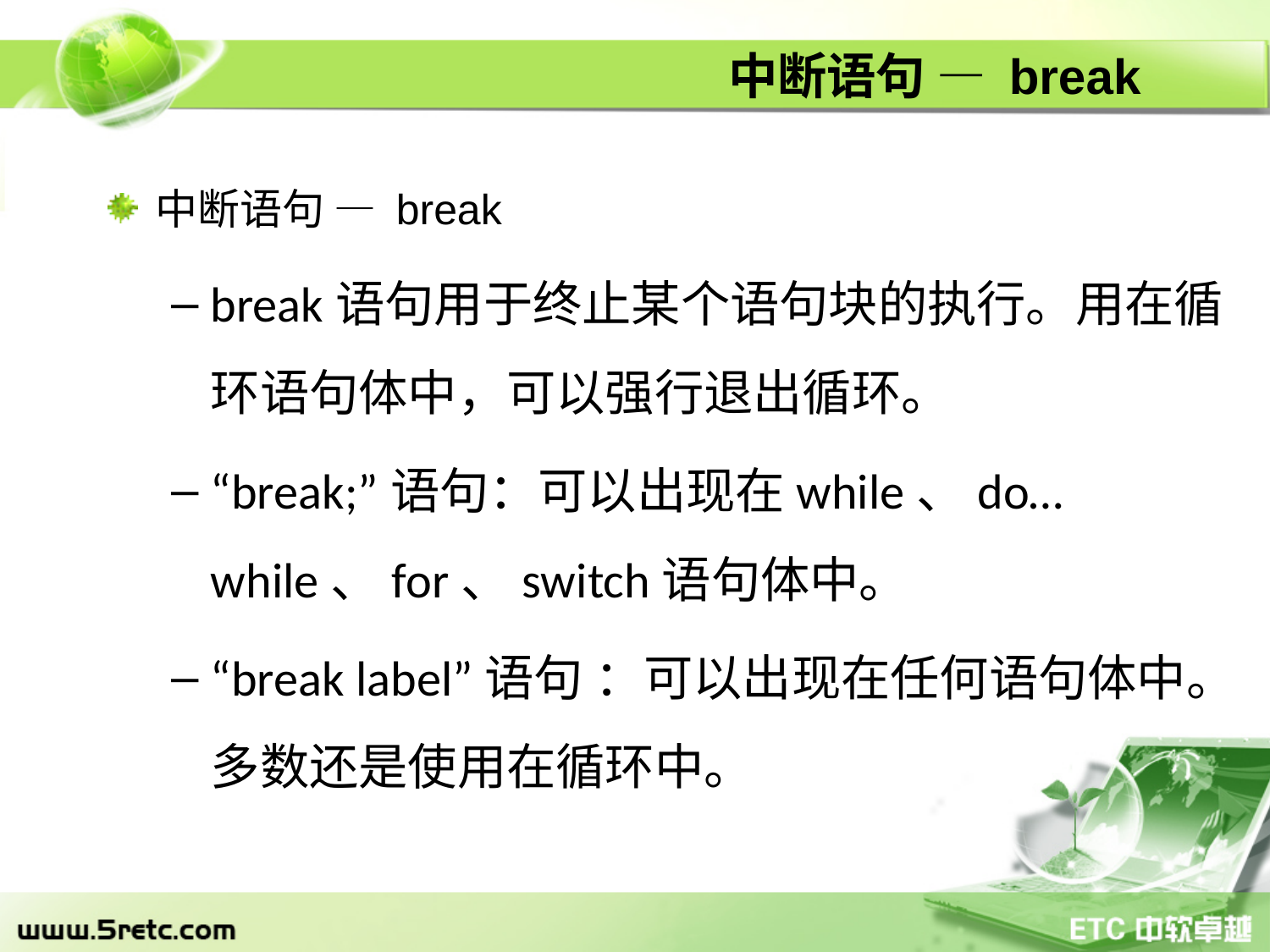

# 中断语句 — break
中断语句 — break
break语句用于终止某个语句块的执行。用在循环语句体中，可以强行退出循环。
“break;”语句：可以出现在while、do…while、for、switch语句体中。
“break label”语句 ：可以出现在任何语句体中。多数还是使用在循环中。